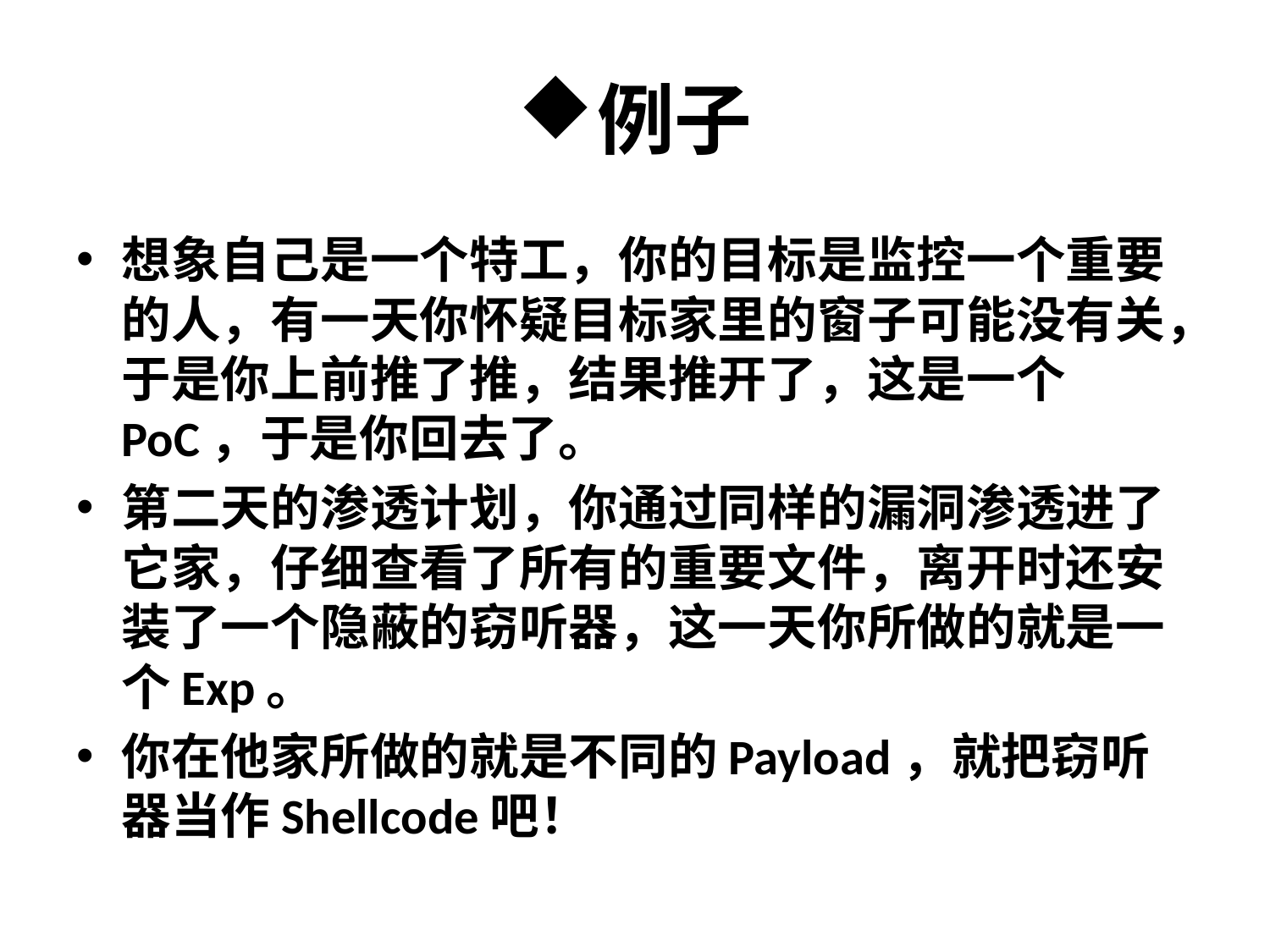

# 例子
想象自己是一个特工，你的目标是监控一个重要的人，有一天你怀疑目标家里的窗子可能没有关，于是你上前推了推，结果推开了，这是一个PoC，于是你回去了。
第二天的渗透计划，你通过同样的漏洞渗透进了它家，仔细查看了所有的重要文件，离开时还安装了一个隐蔽的窃听器，这一天你所做的就是一个Exp。
你在他家所做的就是不同的Payload，就把窃听器当作Shellcode吧！